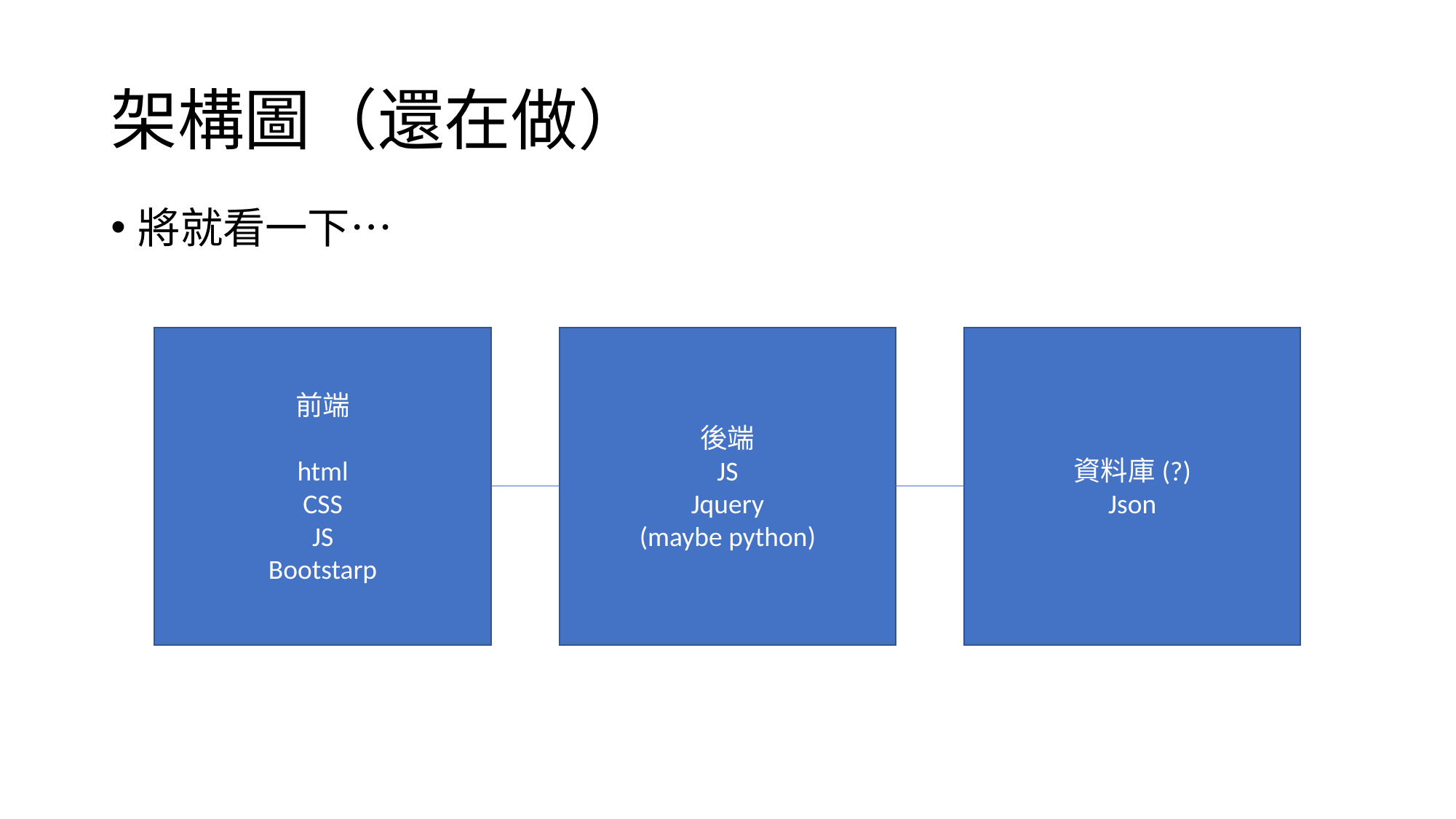

# 架構圖（還在做）
將就看一下…
資料庫(?)
Json
前端

html
CSS
JS
Bootstarp
後端
JS
Jquery
(maybe python)